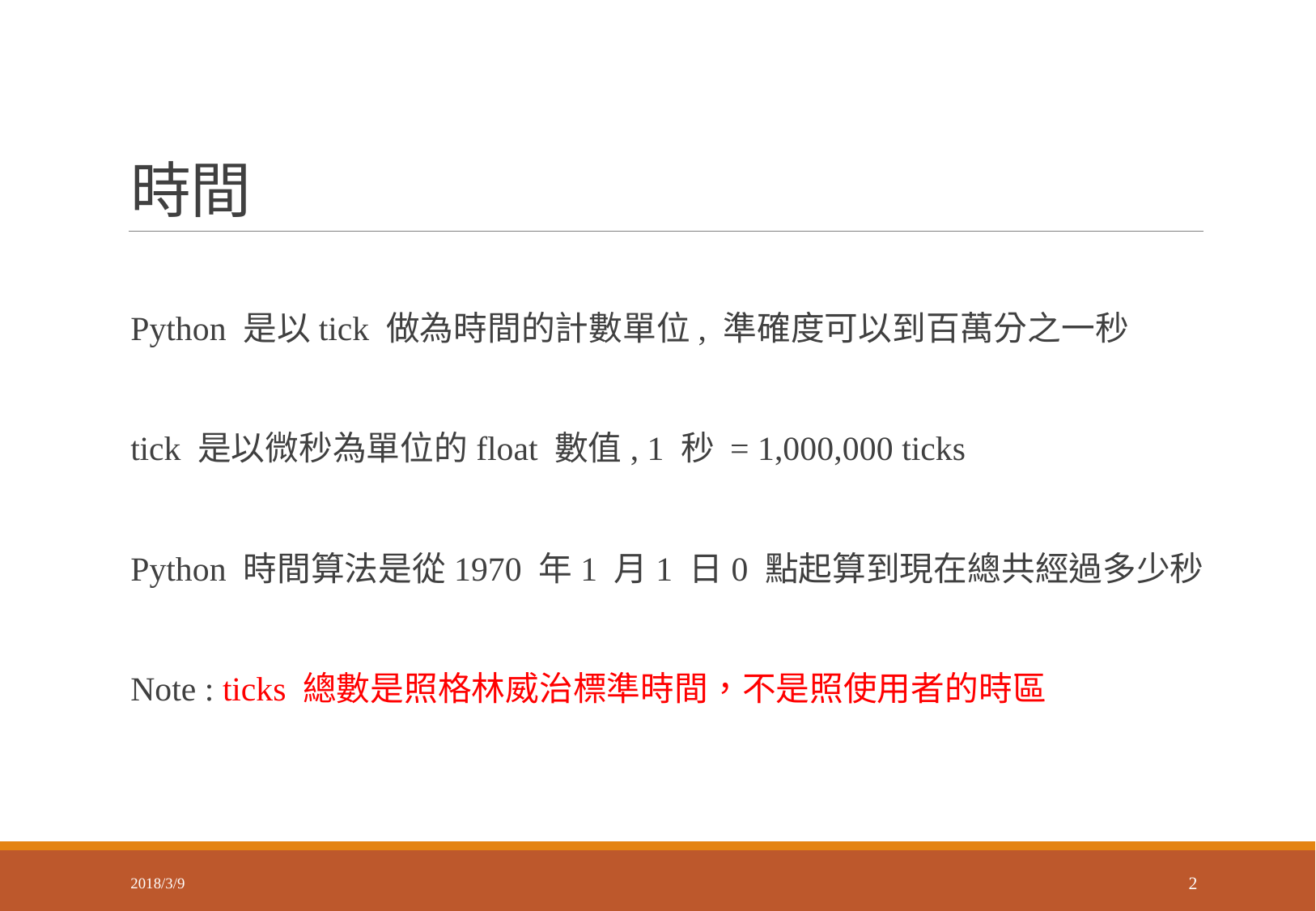

# 時間

Python 是以tick 做為時間的計數單位, 準確度可以到百萬分之一秒

tick 是以微秒為單位的float 數值, 1 秒 = 1,000,000 ticks

Python 時間算法是從1970 年1 月1 日0 點起算到現在總共經過多少秒

Note : ticks 總數是照格林威治標準時間，不是照使用者的時區
2018/3/9
2